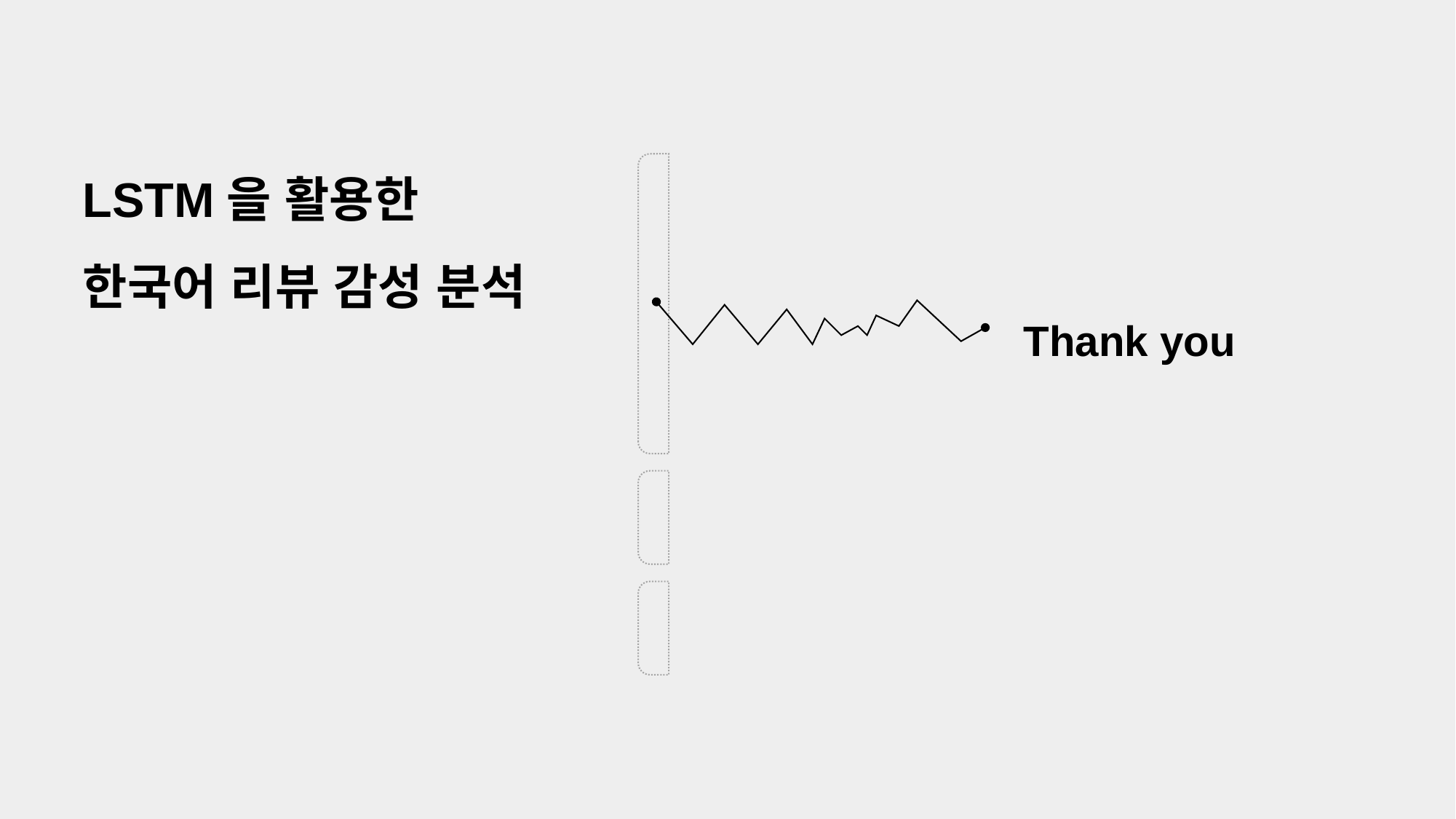

LSTM을 활용한
한국어 리뷰 감성 분석
Thank you